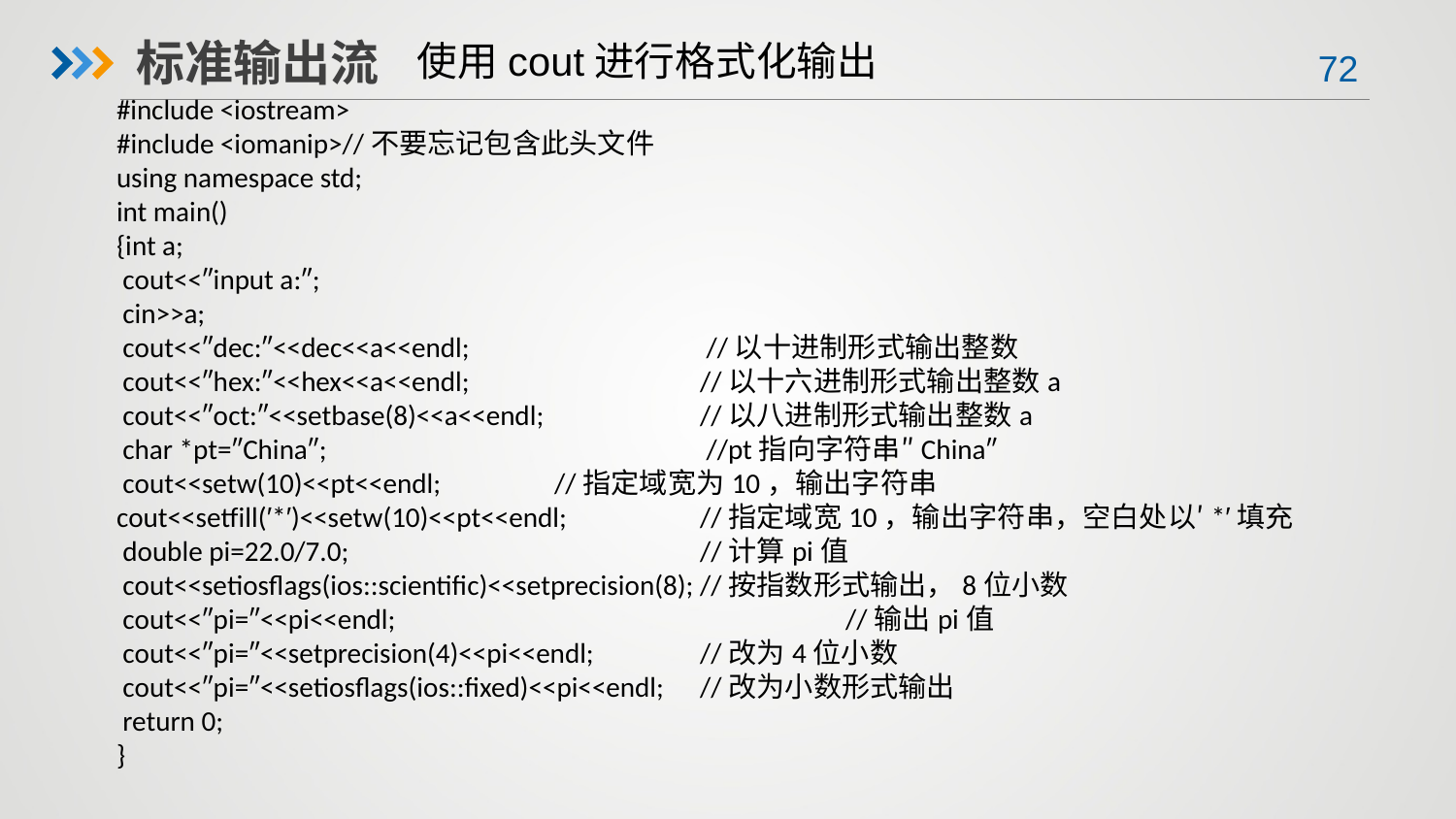

使用cout进行格式化输出
标准输出流
#include <iostream>
#include <iomanip>//不要忘记包含此头文件
using namespace std;
int main()
{int a;
 cout<<″input a:″;
 cin>>a;
 cout<<″dec:″<<dec<<a<<endl;              	 //以十进制形式输出整数
 cout<<″hex:″<<hex<<a<<endl;              	//以十六进制形式输出整数a
 cout<<″oct:″<<setbase(8)<<a<<endl;       	//以八进制形式输出整数a
 char *pt=″China″;                       		 //pt指向字符串″China″
 cout<<setw(10)<<pt<<endl;                	//指定域宽为10，输出字符串
cout<<setfill(′*′)<<setw(10)<<pt<<endl; 	//指定域宽10，输出字符串，空白处以′*′填充
 double pi=22.0/7.0;                     		//计算pi值
 cout<<setiosflags(ios::scientific)<<setprecision(8);	//按指数形式输出，8位小数
 cout<<″pi=″<<pi<<endl;                               		//输出pi值
 cout<<″pi=″<<setprecision(4)<<pi<<endl;              	//改为4位小数
 cout<<″pi=″<<setiosflags(ios::fixed)<<pi<<endl;	//改为小数形式输出
 return 0;
}